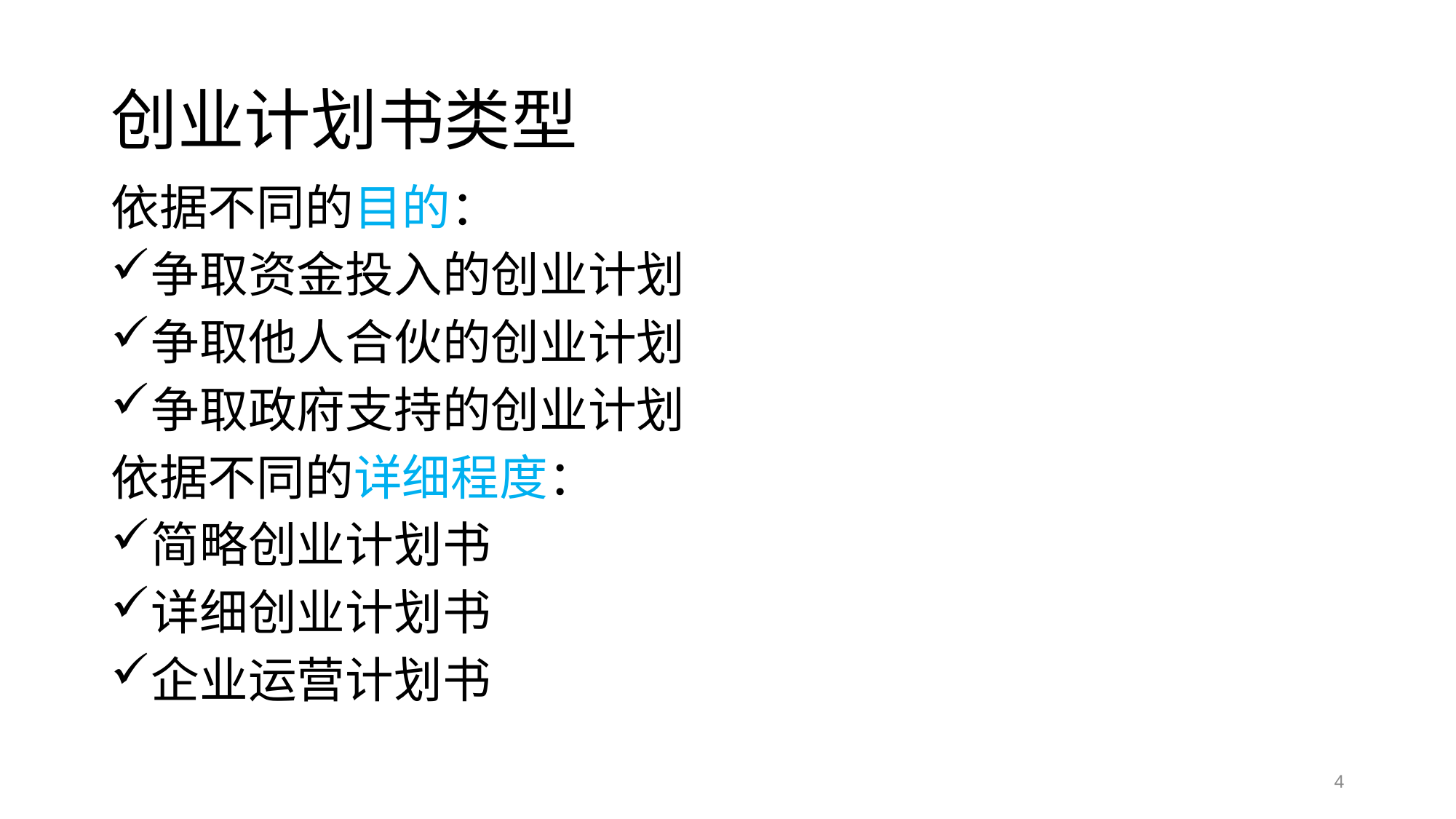

# 创业计划书类型
依据不同的目的：
争取资金投入的创业计划
争取他人合伙的创业计划
争取政府支持的创业计划
依据不同的详细程度：
简略创业计划书
详细创业计划书
企业运营计划书

4